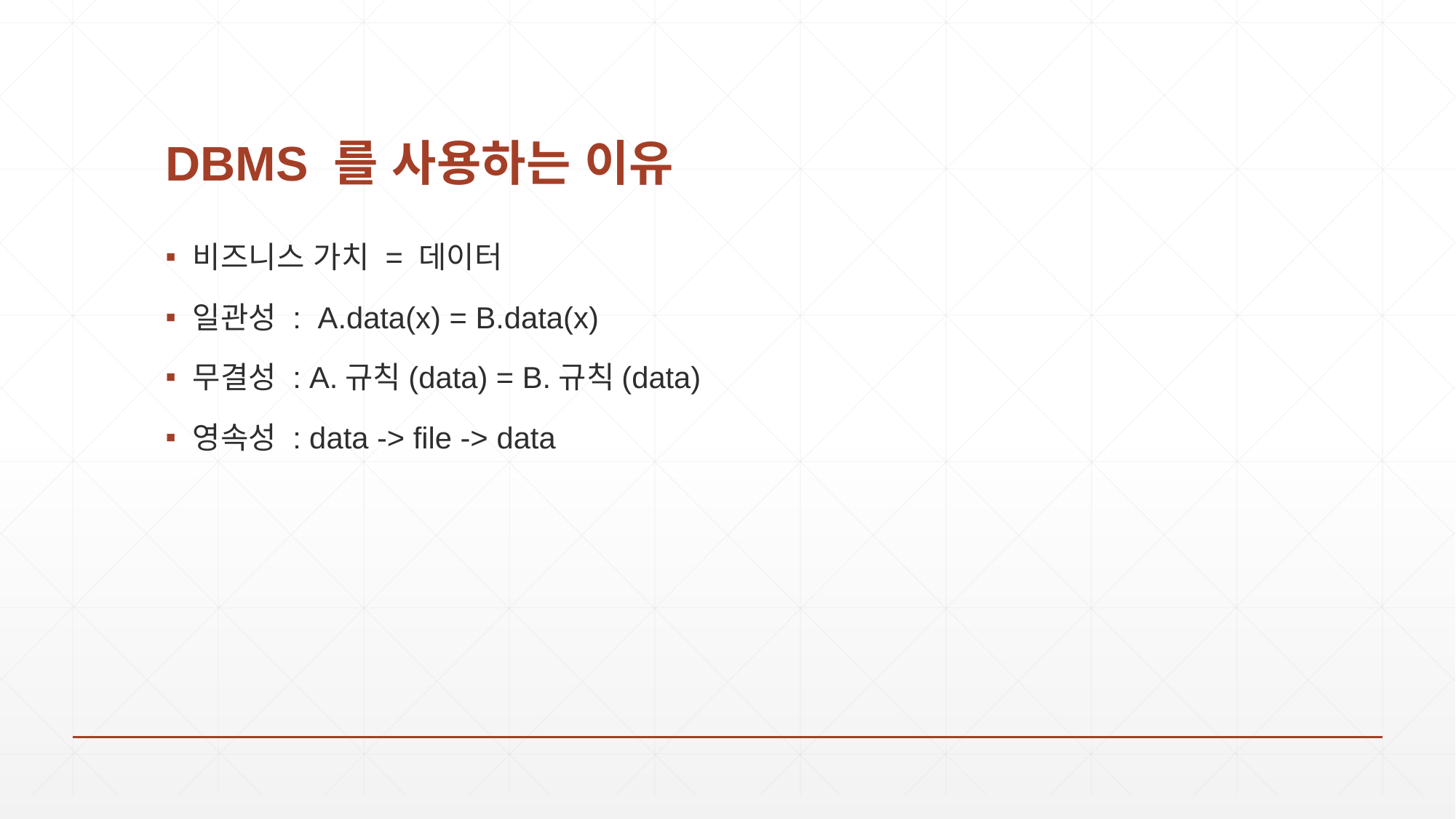

# DBMS 를 사용하는 이유
비즈니스 가치 = 데이터
일관성 :  A.data(x) = B.data(x)
무결성 : A.규칙(data) = B.규칙(data)
영속성 : data -> file -> data